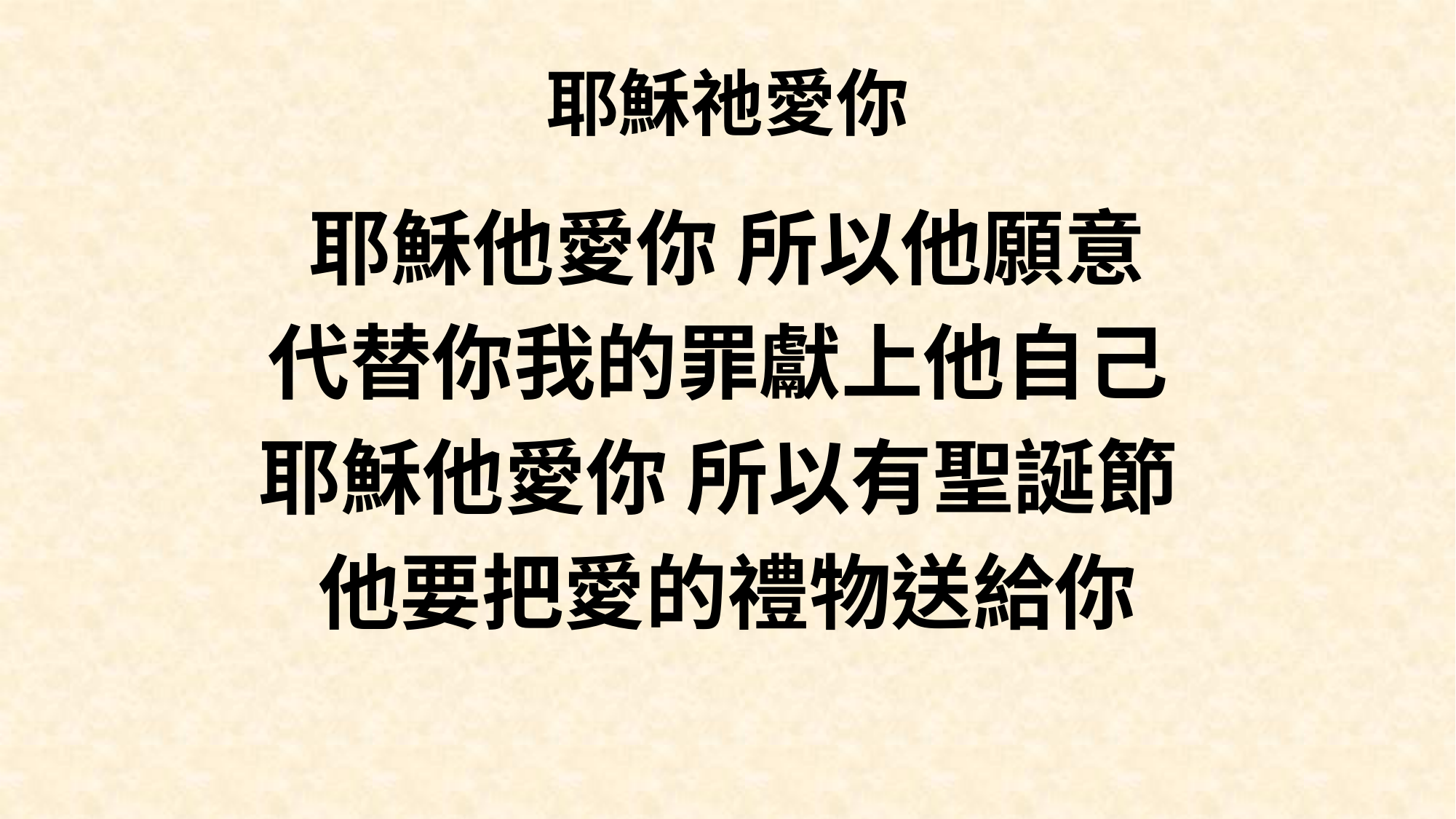

# 耶穌祂愛你
耶穌他愛你 所以他願意
代替你我的罪獻上他自己
耶穌他愛你 所以有聖誕節
他要把愛的禮物送給你